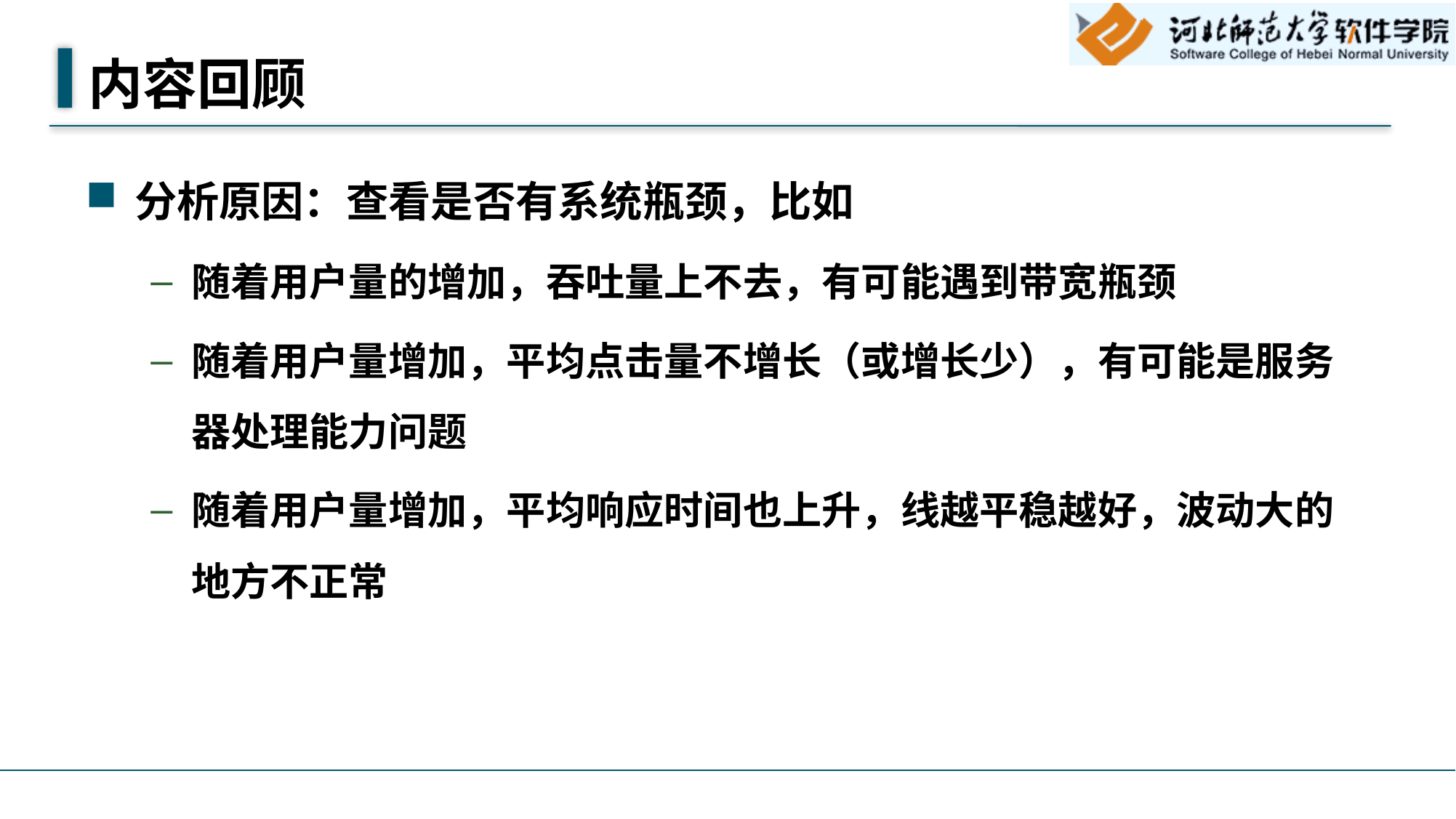

# 内容回顾
分析原因：查看是否有系统瓶颈，比如
随着用户量的增加，吞吐量上不去，有可能遇到带宽瓶颈
随着用户量增加，平均点击量不增长（或增长少），有可能是服务器处理能力问题
随着用户量增加，平均响应时间也上升，线越平稳越好，波动大的地方不正常